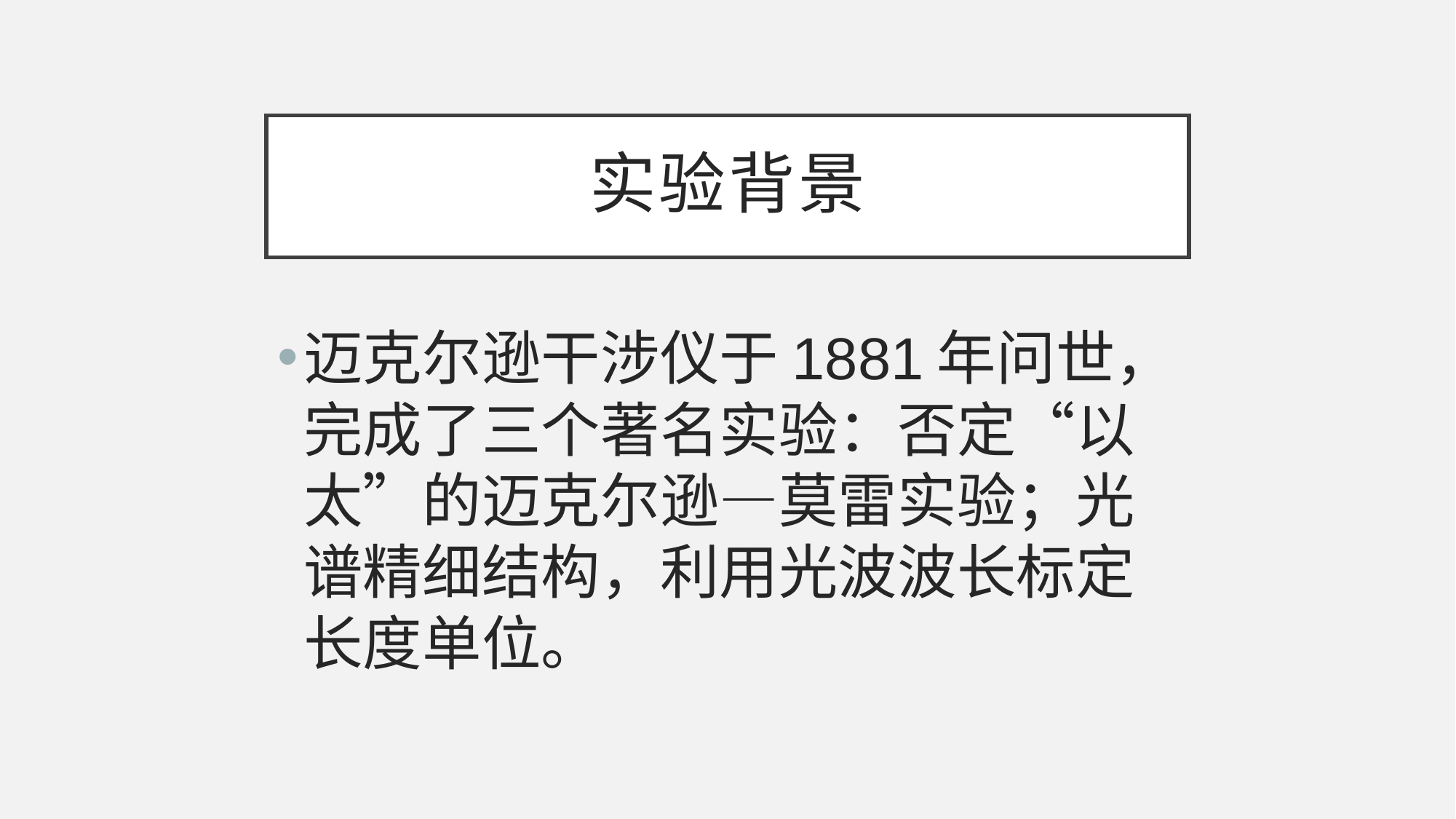

# 实验背景
迈克尔逊干涉仪于1881年问世，完成了三个著名实验：否定“以太”的迈克尔逊—莫雷实验；光谱精细结构，利用光波波长标定长度单位。